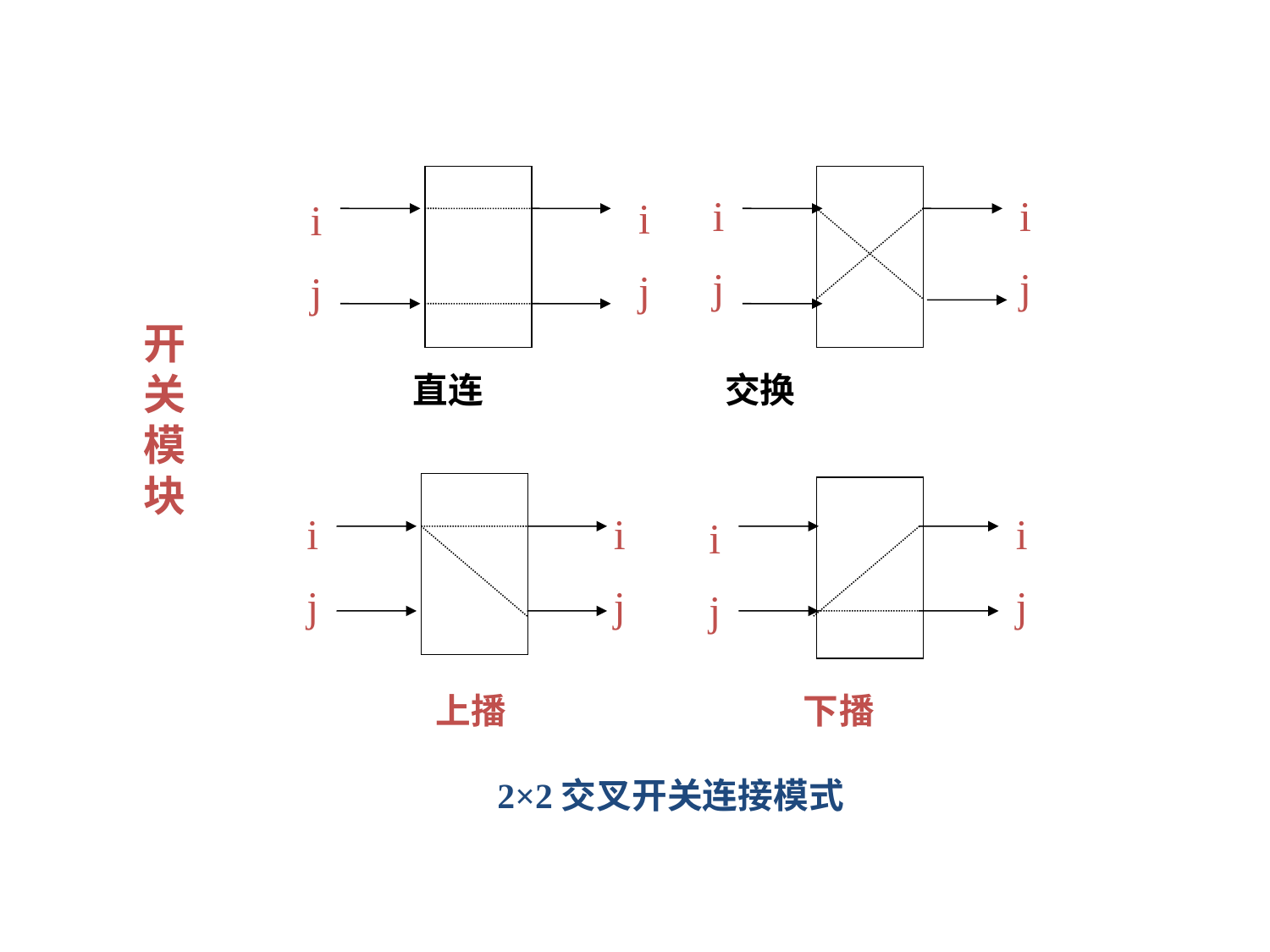

i
j
i
j
i
j
i
j

开关模块
           直连                              交换

i
j
i
j
i
j
i
j

           上播                                     下播
2×2交叉开关连接模式